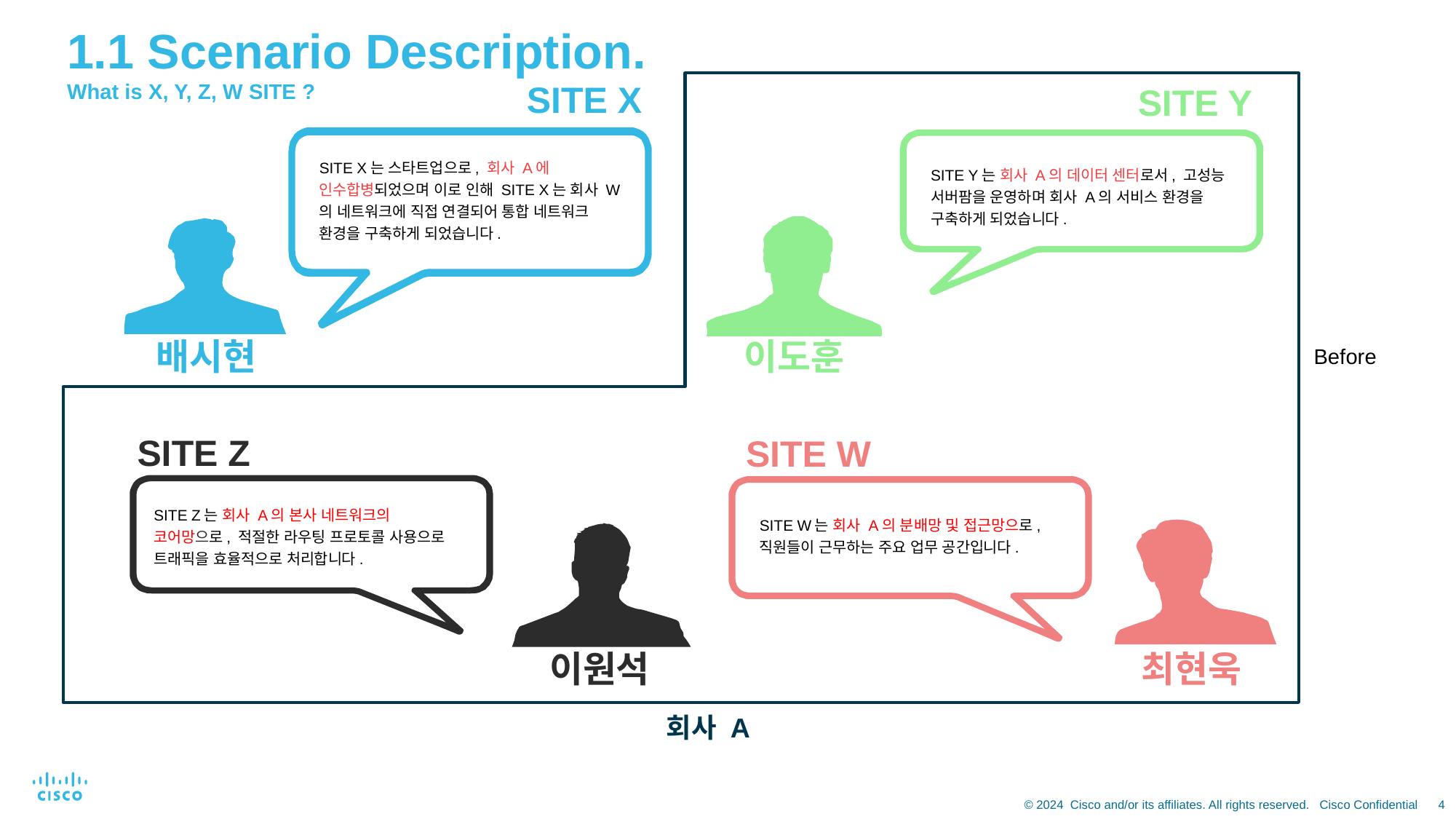

1.1 Scenario Description.
What is X, Y, Z, W SITE ?

SITE X

SITE X는 스타트업으로, 회사 A에 인수합병되었으며 이로 인해 SITE X는 회사 W의 네트워크에 직접 연결되어 통합 네트워크 환경을 구축하게 되었습니다.

배시현
SITE Y

SITE Y는 회사 A의 데이터 센터로서, 고성능 서버팜을 운영하며 회사 A의 서비스 환경을 구축하게 되었습니다.

이도훈
Before
SITE Z

SITE Z는 회사 A의 본사 네트워크의 코어망으로, 적절한 라우팅 프로토콜 사용으로 트래픽을 효율적으로 처리합니다.

이원석
SITE W

SITE W는 회사 A의 분배망 및 접근망으로, 직원들이 근무하는 주요 업무 공간입니다.

최현욱
회사 A